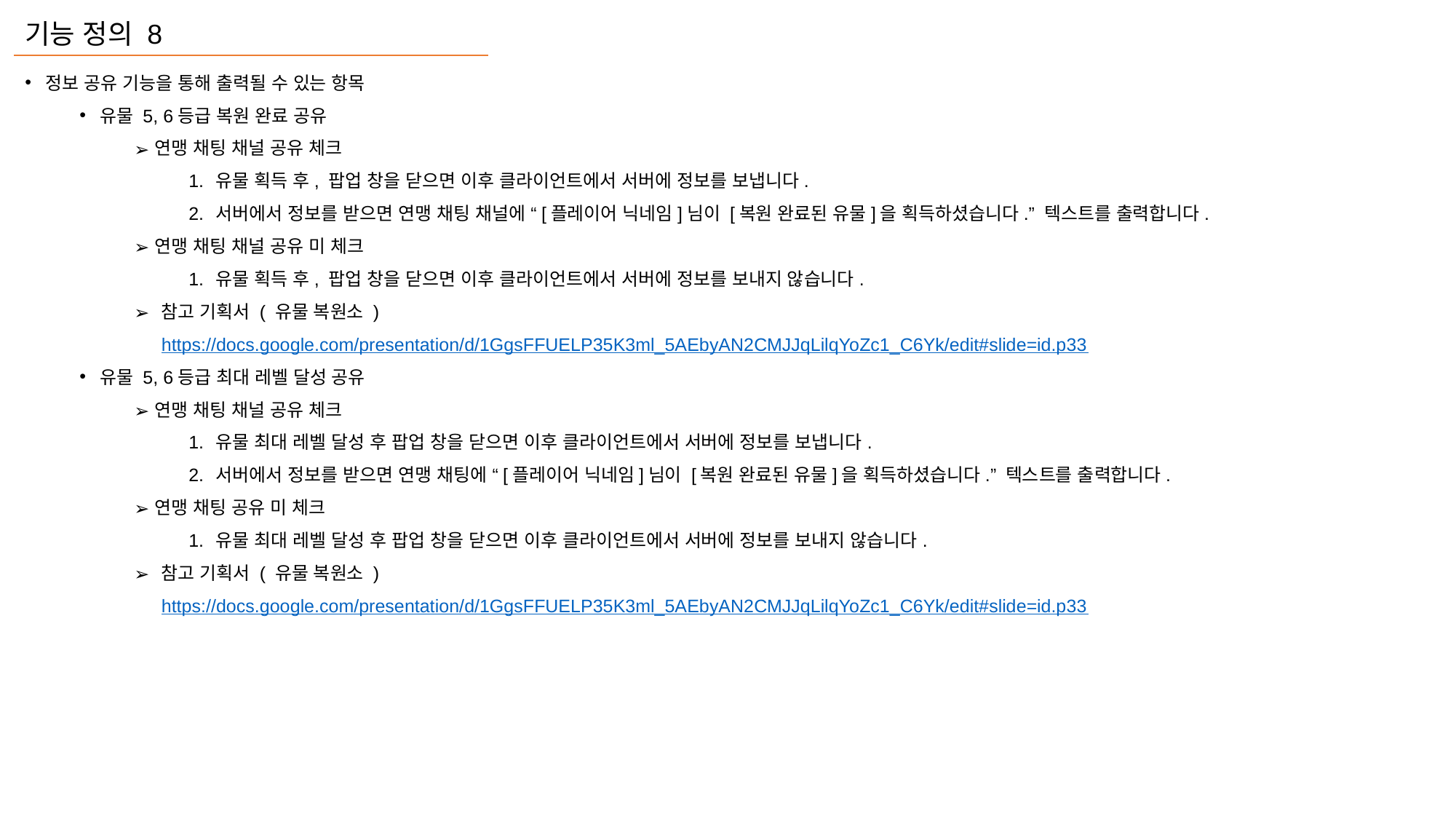

기능 정의 8
정보 공유 기능을 통해 출력될 수 있는 항목
유물 5, 6등급 복원 완료 공유
연맹 채팅 채널 공유 체크
유물 획득 후, 팝업 창을 닫으면 이후 클라이언트에서 서버에 정보를 보냅니다.
서버에서 정보를 받으면 연맹 채팅 채널에 “[플레이어 닉네임]님이 [복원 완료된 유물]을 획득하셨습니다.” 텍스트를 출력합니다.
연맹 채팅 채널 공유 미 체크
유물 획득 후, 팝업 창을 닫으면 이후 클라이언트에서 서버에 정보를 보내지 않습니다.
참고 기획서 ( 유물 복원소 )
https://docs.google.com/presentation/d/1GgsFFUELP35K3ml_5AEbyAN2CMJJqLilqYoZc1_C6Yk/edit#slide=id.p33
유물 5, 6등급 최대 레벨 달성 공유
연맹 채팅 채널 공유 체크
유물 최대 레벨 달성 후 팝업 창을 닫으면 이후 클라이언트에서 서버에 정보를 보냅니다.
서버에서 정보를 받으면 연맹 채팅에 “[플레이어 닉네임]님이 [복원 완료된 유물]을 획득하셨습니다.” 텍스트를 출력합니다.
연맹 채팅 공유 미 체크
유물 최대 레벨 달성 후 팝업 창을 닫으면 이후 클라이언트에서 서버에 정보를 보내지 않습니다.
참고 기획서 ( 유물 복원소 )
https://docs.google.com/presentation/d/1GgsFFUELP35K3ml_5AEbyAN2CMJJqLilqYoZc1_C6Yk/edit#slide=id.p33